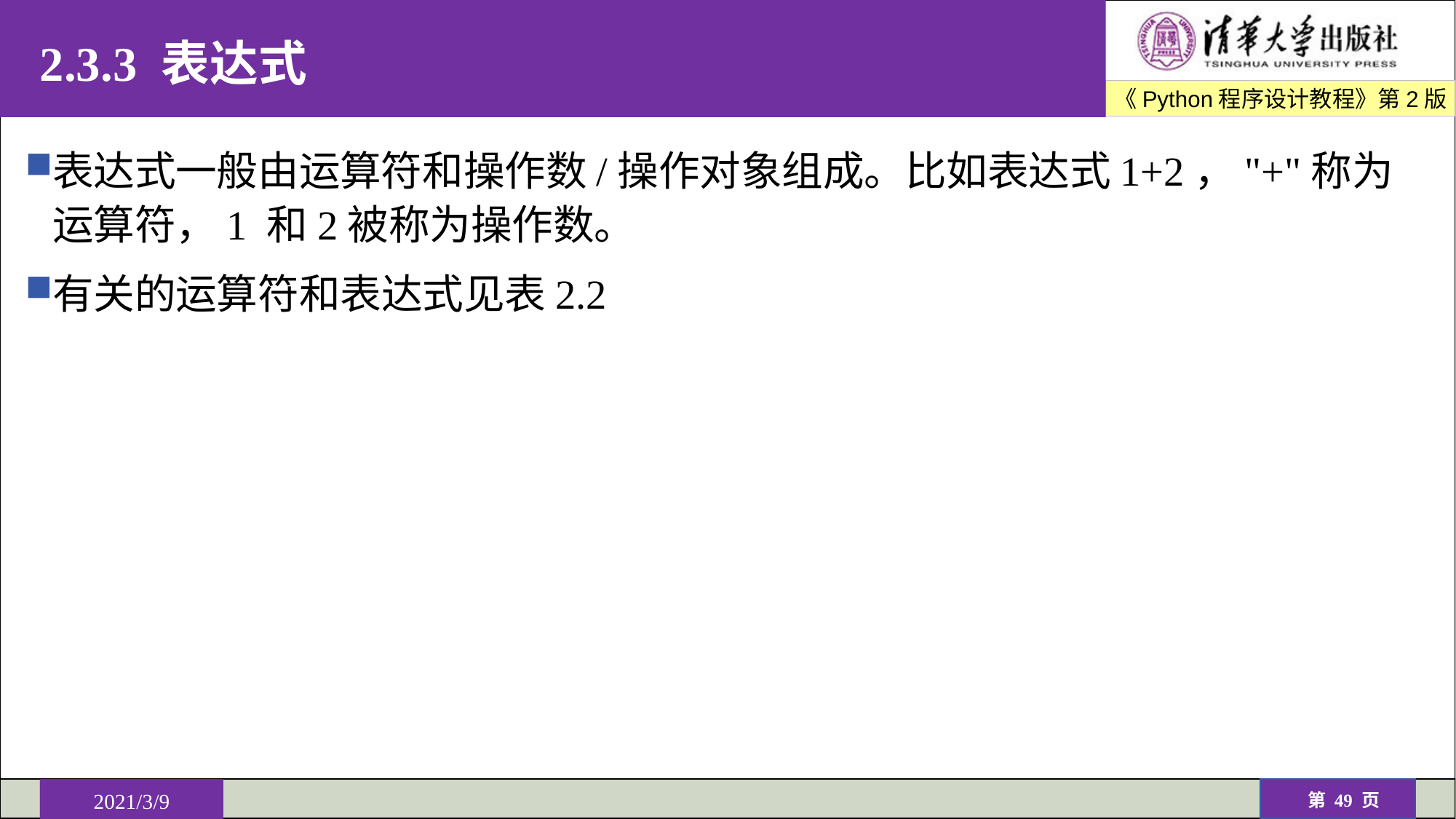

# 2.3.3 表达式
表达式一般由运算符和操作数/操作对象组成。比如表达式1+2，"+"称为运算符，1 和2被称为操作数。
有关的运算符和表达式见表2.2